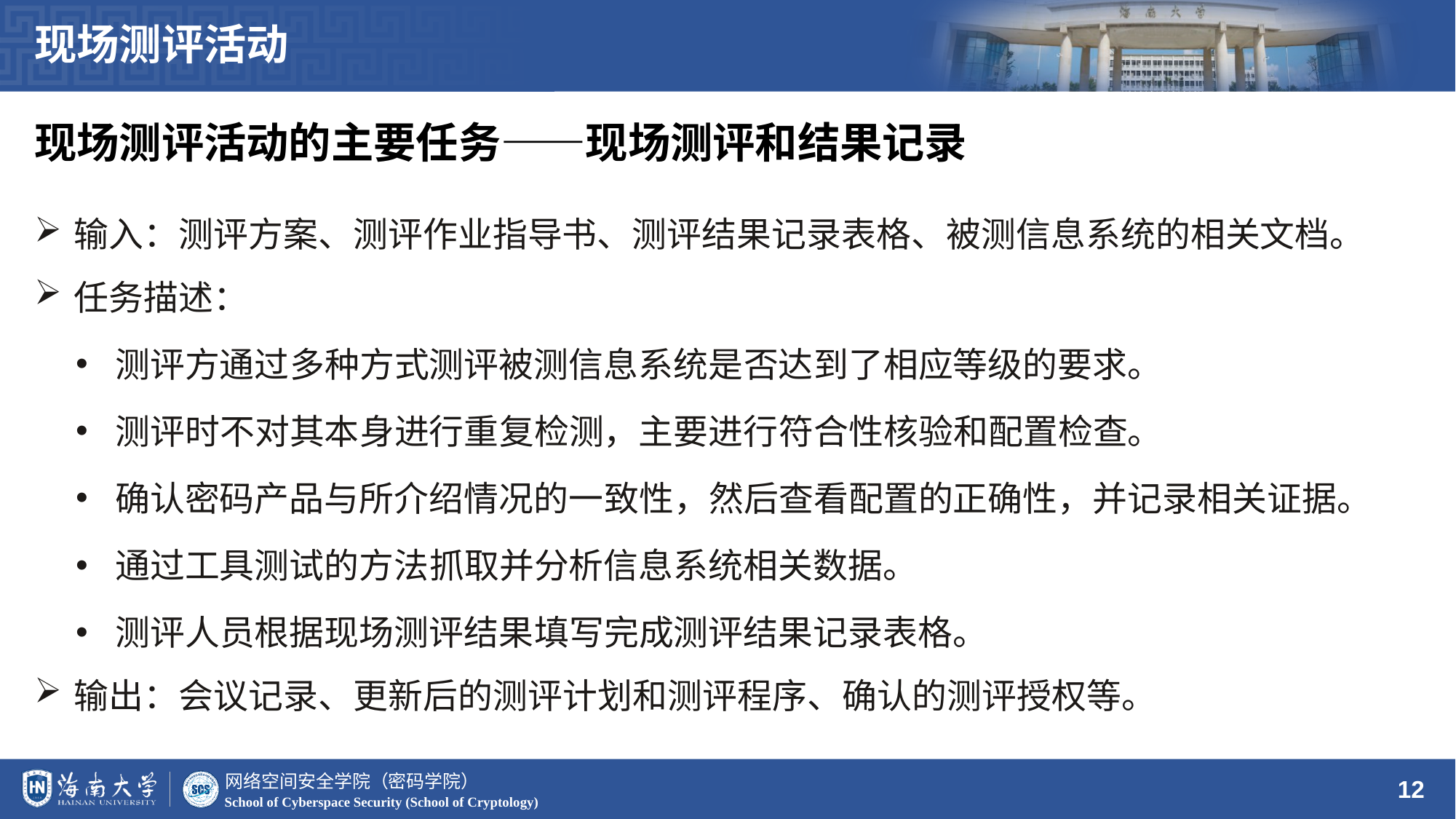

现场测评活动
现场测评活动的主要任务——现场测评和结果记录
输入：测评方案、测评作业指导书、测评结果记录表格、被测信息系统的相关文档。
任务描述：
测评方通过多种方式测评被测信息系统是否达到了相应等级的要求。
测评时不对其本身进行重复检测，主要进行符合性核验和配置检查。
确认密码产品与所介绍情况的一致性，然后查看配置的正确性，并记录相关证据。
通过工具测试的方法抓取并分析信息系统相关数据。
测评人员根据现场测评结果填写完成测评结果记录表格。
输出：会议记录、更新后的测评计划和测评程序、确认的测评授权等。
12